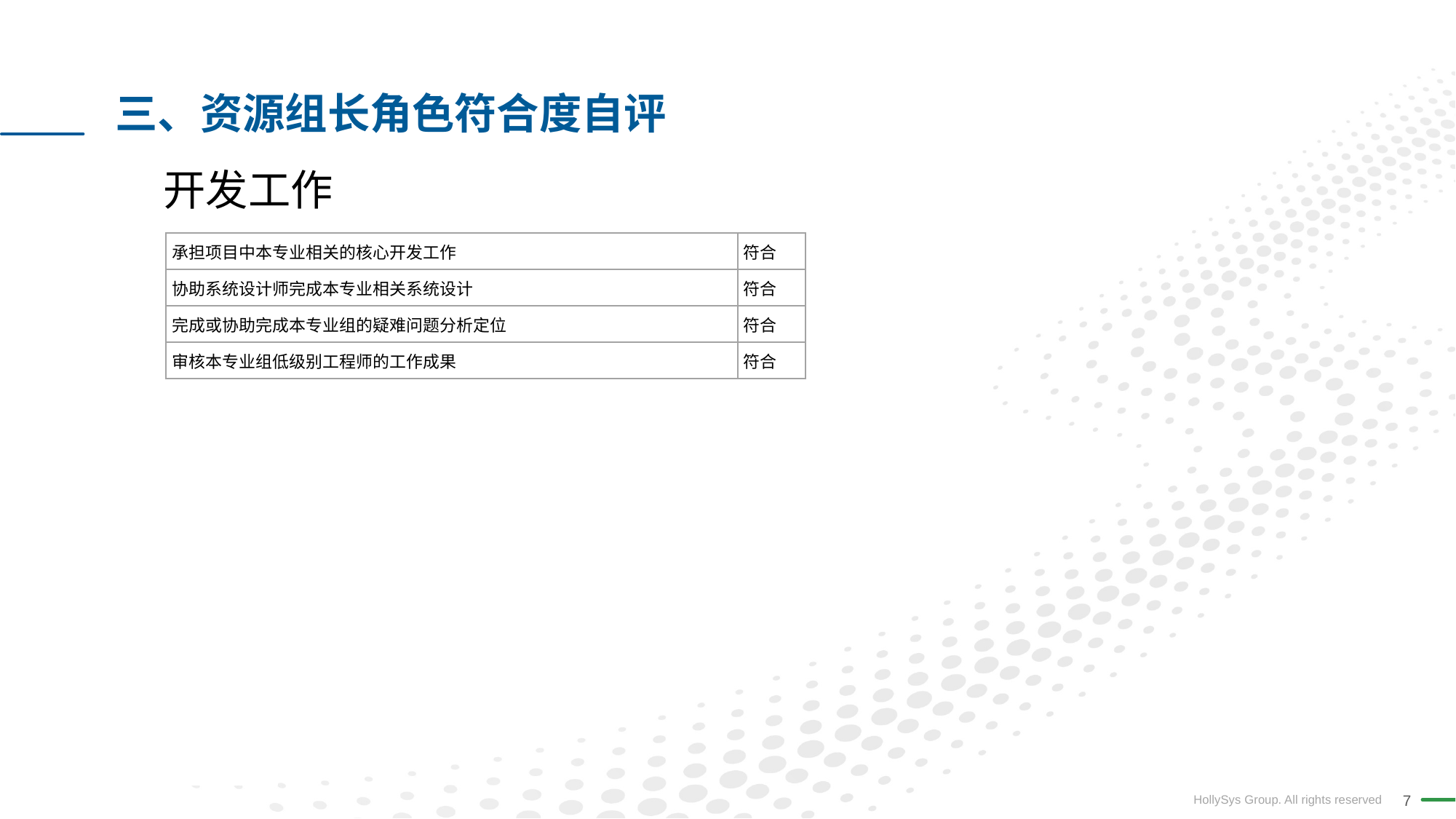

三、资源组长角色符合度自评
开发工作

| 承担项目中本专业相关的核心开发工作 | 符合 |
| --- | --- |
| 协助系统设计师完成本专业相关系统设计 | 符合 |
| 完成或协助完成本专业组的疑难问题分析定位 | 符合 |
| 审核本专业组低级别工程师的工作成果 | 符合 |